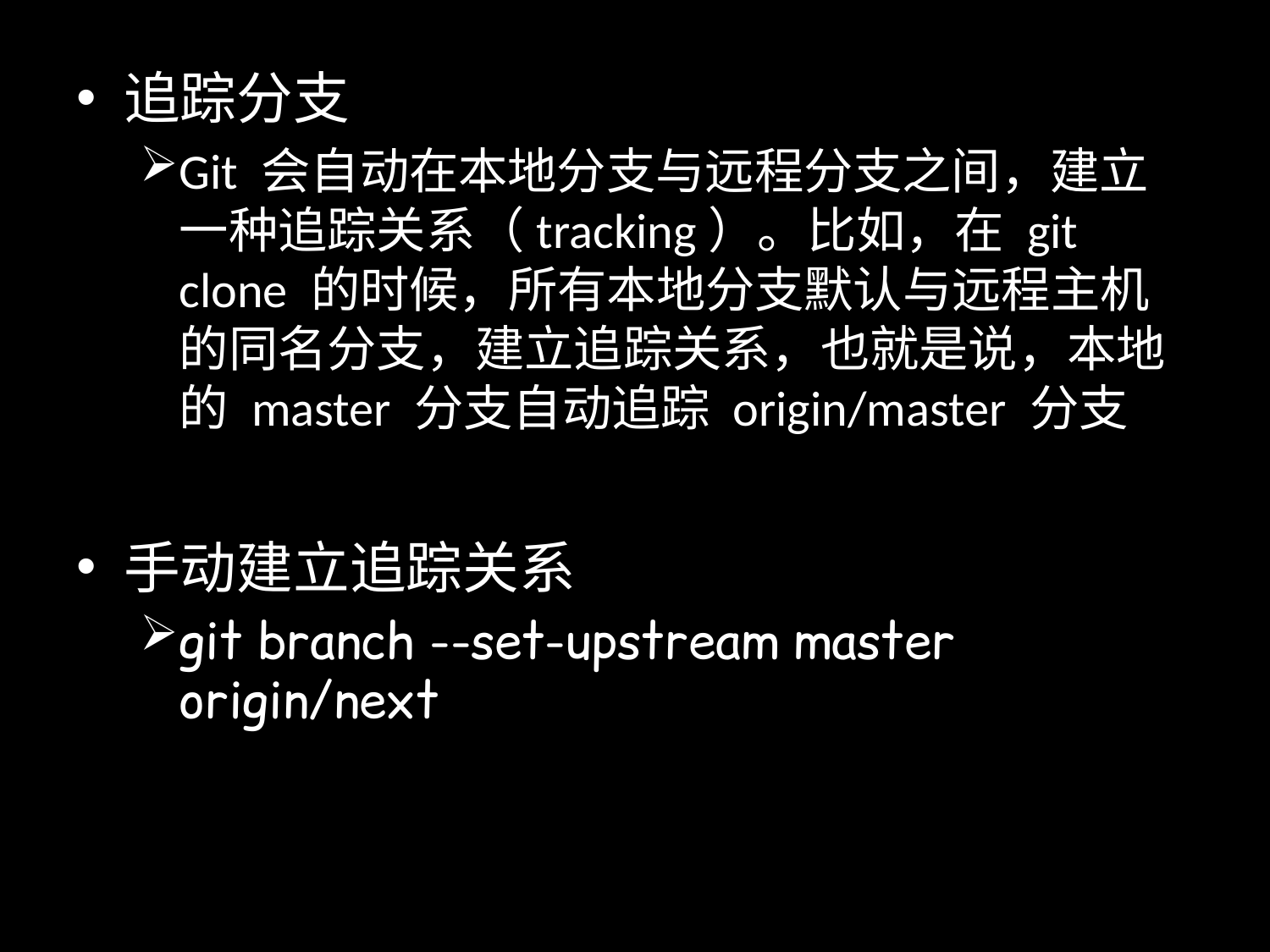

追踪分支
Git 会自动在本地分支与远程分支之间，建立一种追踪关系（tracking）。比如，在 git clone 的时候，所有本地分支默认与远程主机的同名分支，建立追踪关系，也就是说，本地的 master 分支自动追踪 origin/master 分支

手动建立追踪关系
git branch --set-upstream master origin/next